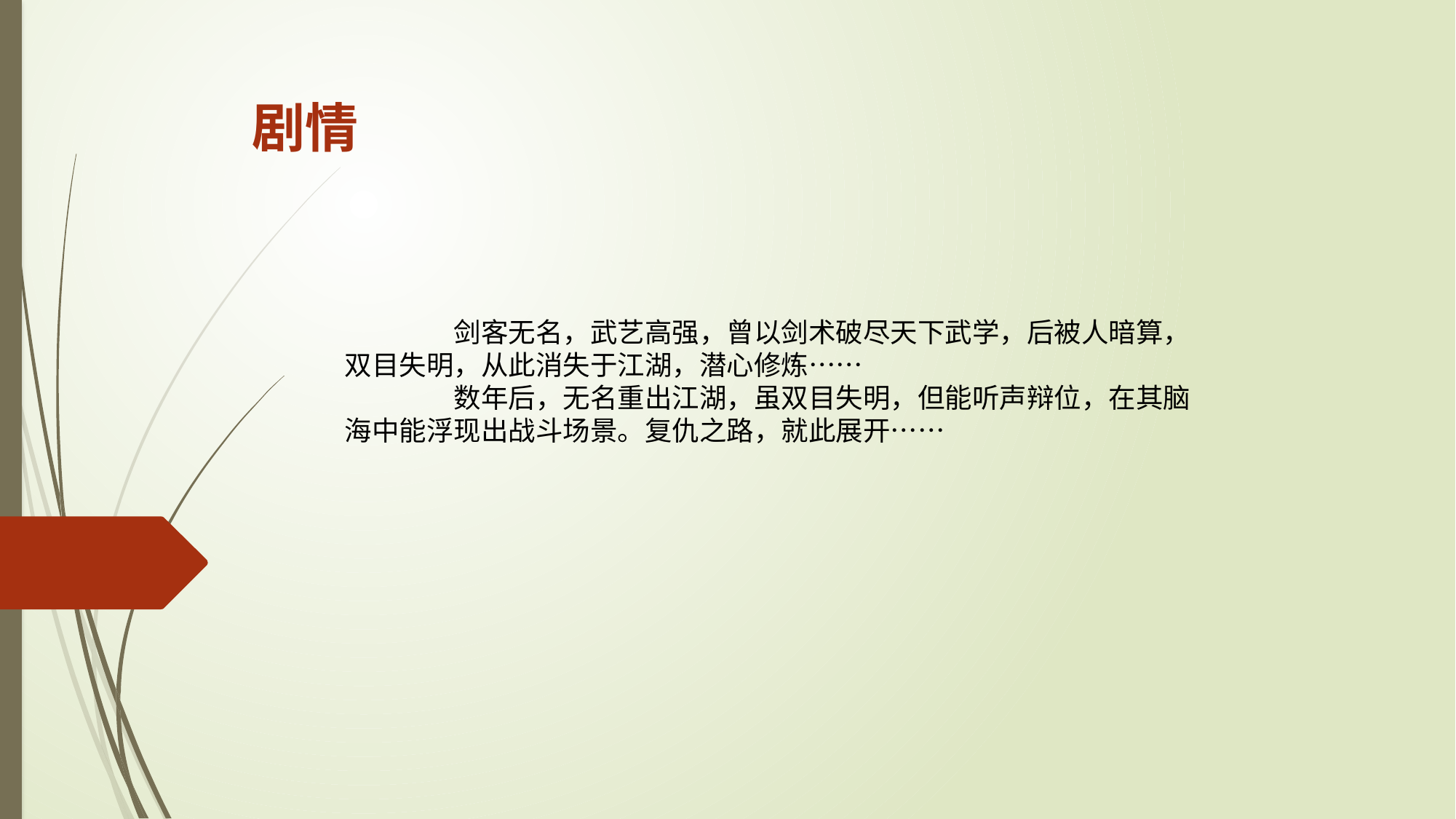

剧情
	剑客无名，武艺高强，曾以剑术破尽天下武学，后被人暗算，双目失明，从此消失于江湖，潜心修炼……
	数年后，无名重出江湖，虽双目失明，但能听声辩位，在其脑海中能浮现出战斗场景。复仇之路，就此展开……